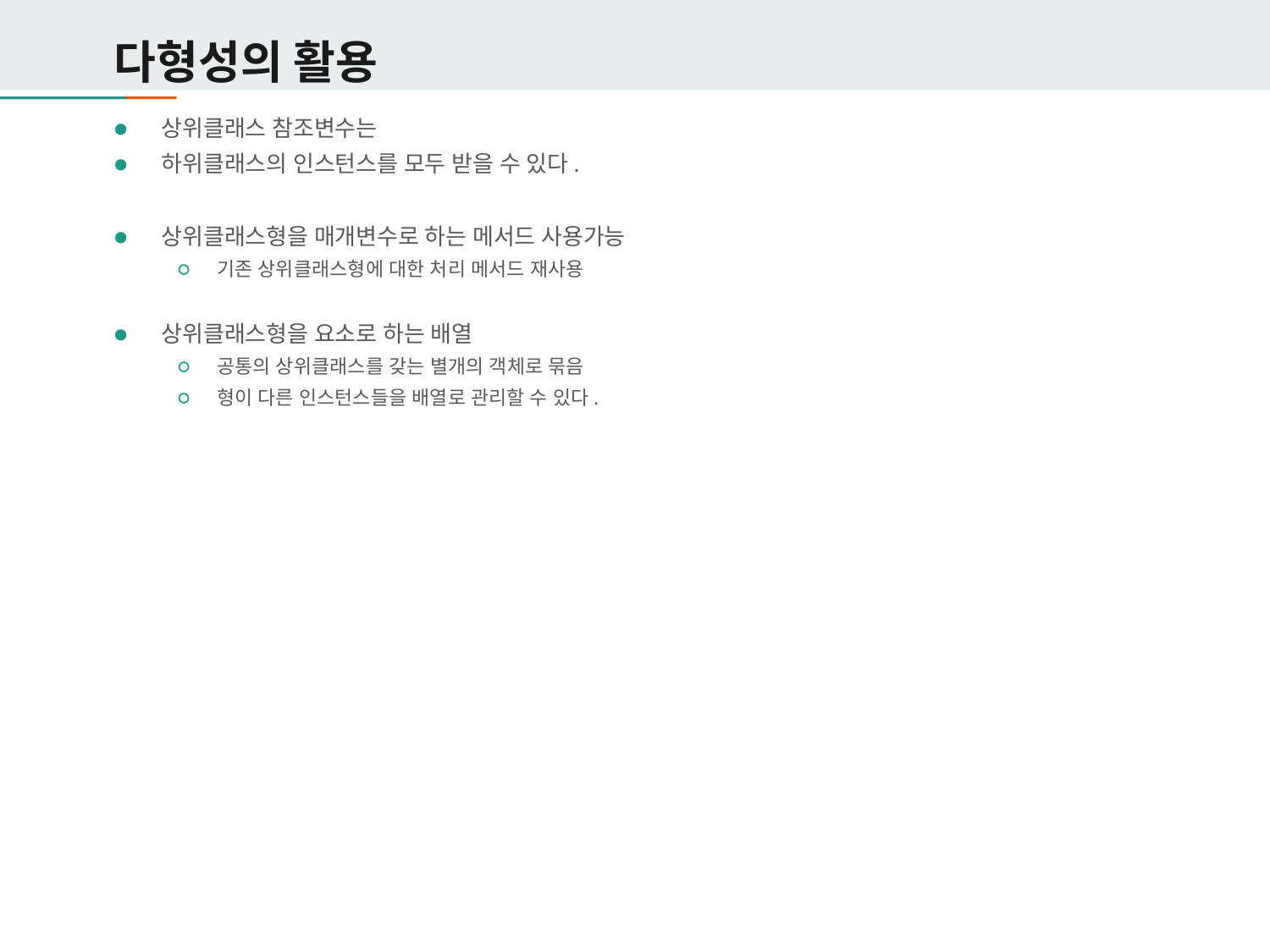

# 다형성의 활용
상위클래스 참조변수는
하위클래스의 인스턴스를 모두 받을 수 있다.

상위클래스형을 매개변수로 하는 메서드 사용가능
기존 상위클래스형에 대한 처리 메서드 재사용

상위클래스형을 요소로 하는 배열
공통의 상위클래스를 갖는 별개의 객체로 묶음
형이 다른 인스턴스들을 배열로 관리할 수 있다.